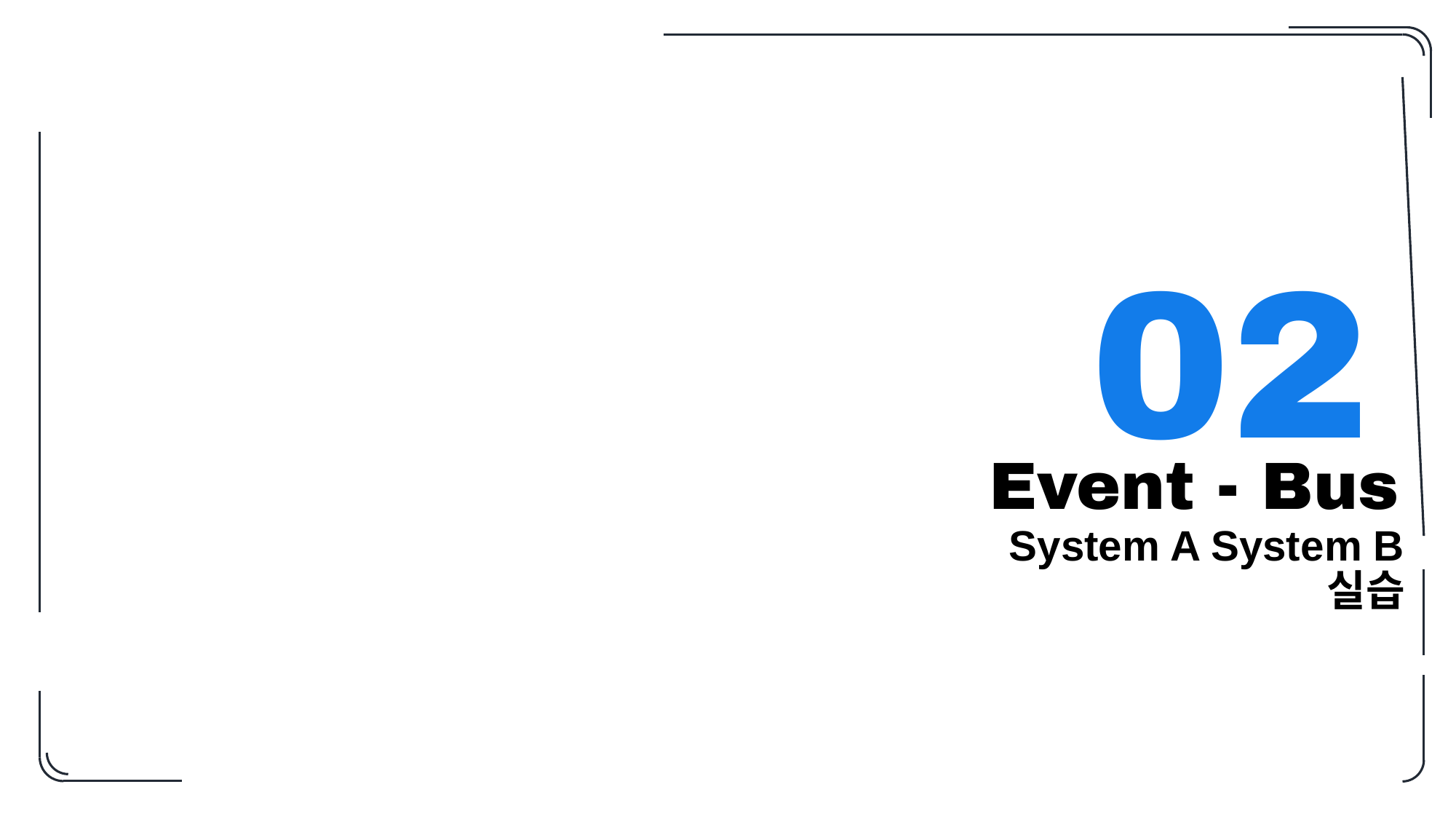

02
Event - Bus
System A System B 실습